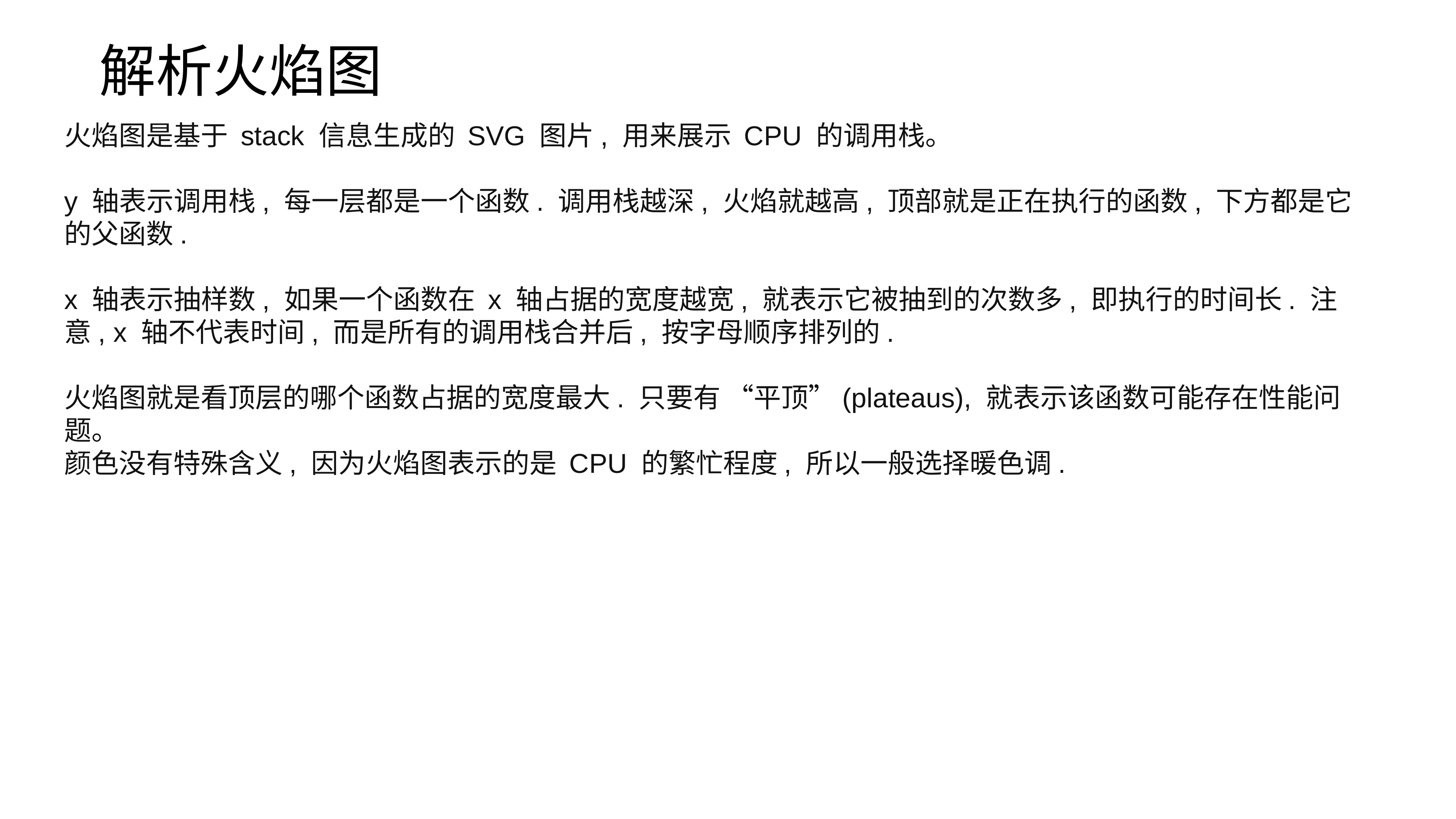

解析火焰图
火焰图是基于 stack 信息生成的 SVG 图片, 用来展示 CPU 的调用栈。

y 轴表示调用栈, 每一层都是一个函数. 调用栈越深, 火焰就越高, 顶部就是正在执行的函数, 下方都是它的父函数.

x 轴表示抽样数, 如果一个函数在 x 轴占据的宽度越宽, 就表示它被抽到的次数多, 即执行的时间长. 注意, x 轴不代表时间, 而是所有的调用栈合并后, 按字母顺序排列的.

火焰图就是看顶层的哪个函数占据的宽度最大. 只要有 “平顶”(plateaus), 就表示该函数可能存在性能问题。
颜色没有特殊含义, 因为火焰图表示的是 CPU 的繁忙程度, 所以一般选择暖色调.